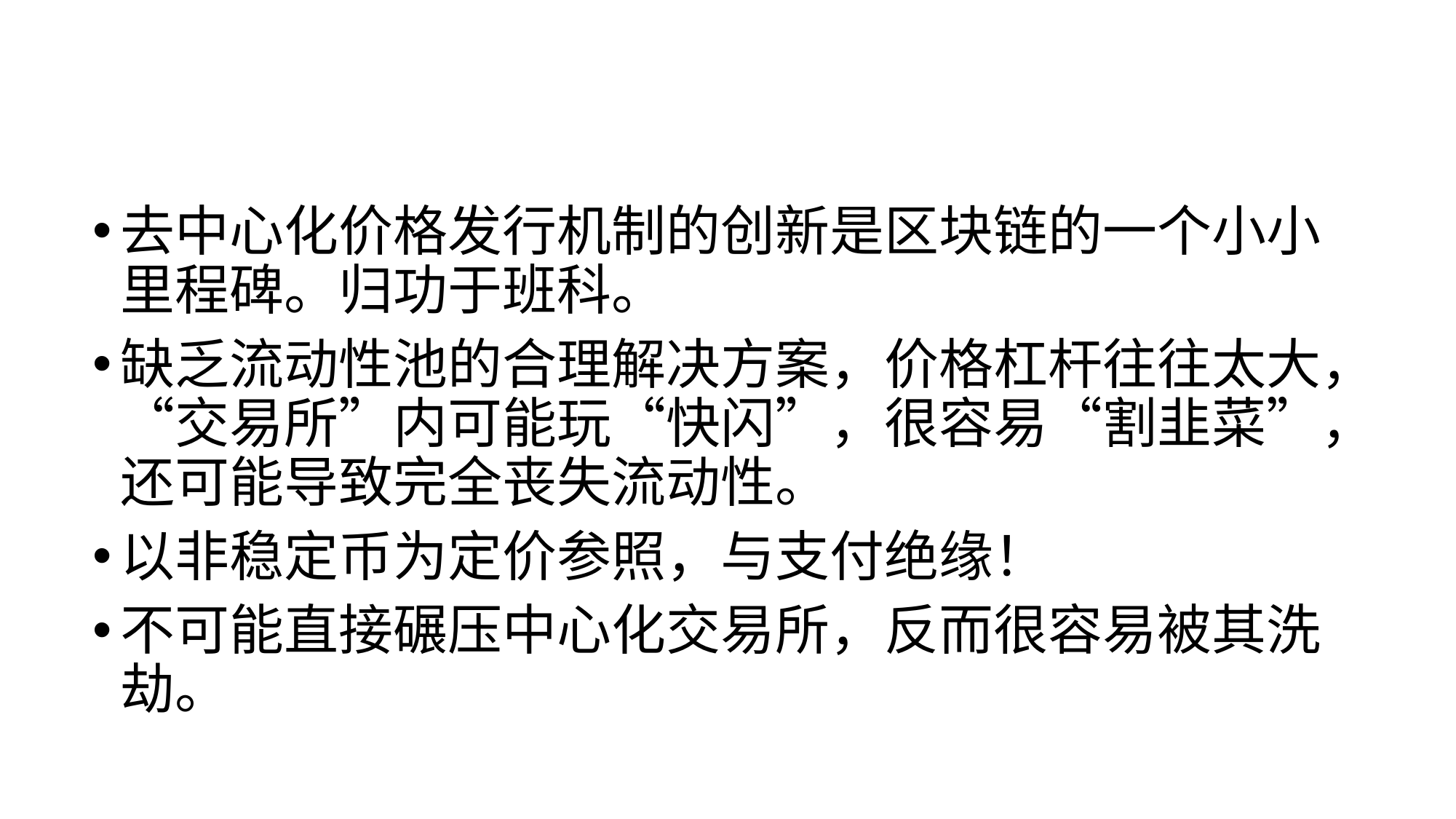

# 去中心化交易2.0的贡献和问题
去中心化价格发行机制的创新是区块链的一个小小里程碑。归功于班科。
缺乏流动性池的合理解决方案，价格杠杆往往太大，“交易所”内可能玩“快闪”，很容易“割韭菜”，还可能导致完全丧失流动性。
以非稳定币为定价参照，与支付绝缘！
不可能直接碾压中心化交易所，反而很容易被其洗劫。